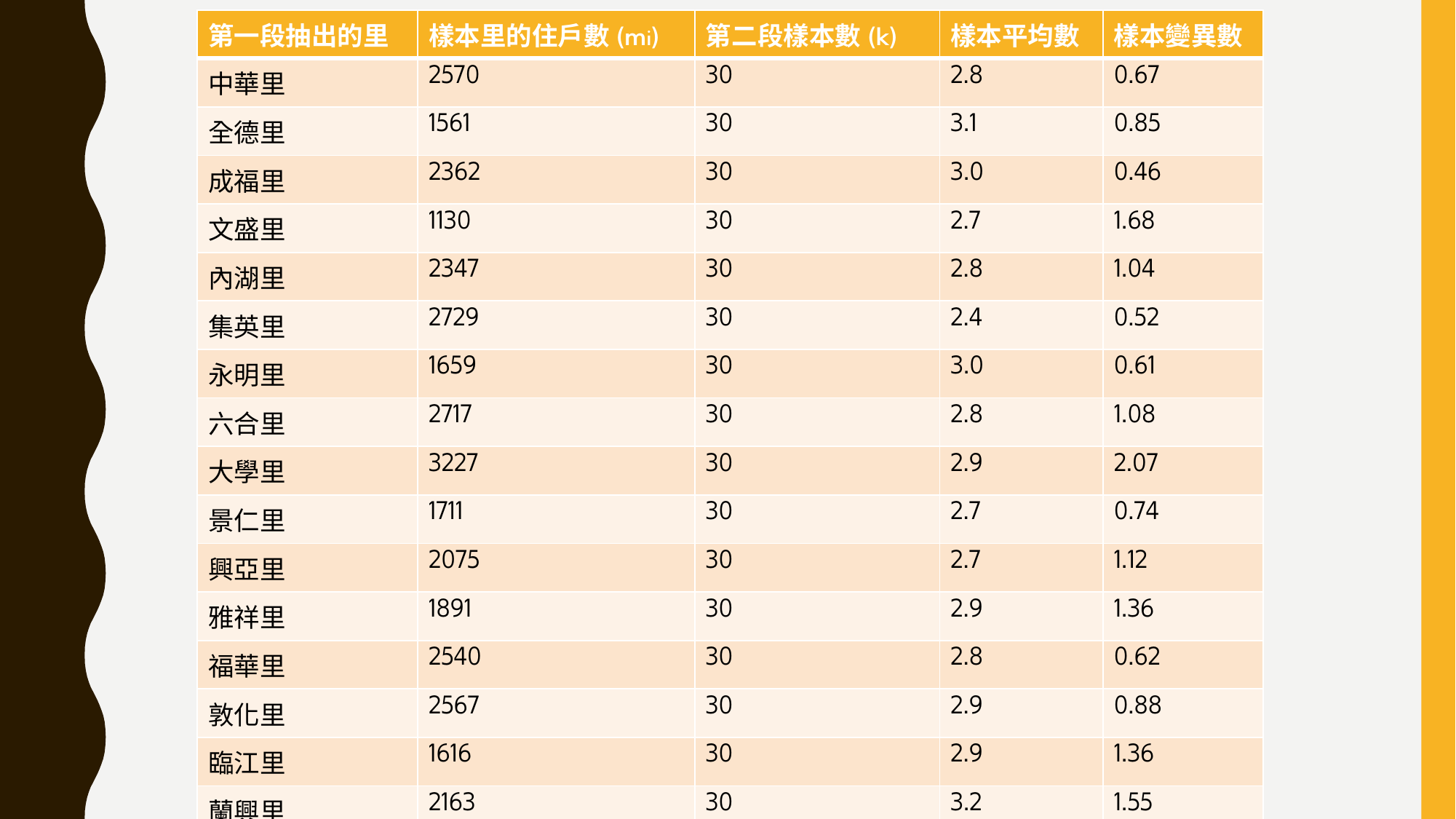

| 第一段抽出的里 | 樣本里的住戶數(mi) | 第二段樣本數(k) | 樣本平均數 | 樣本變異數 |
| --- | --- | --- | --- | --- |
| 中華里 | 2570 | 30 | 2.8 | 0.67 |
| 全德里 | 1561 | 30 | 3.1 | 0.85 |
| 成福里 | 2362 | 30 | 3.0 | 0.46 |
| 文盛里 | 1130 | 30 | 2.7 | 1.68 |
| 內湖里 | 2347 | 30 | 2.8 | 1.04 |
| 集英里 | 2729 | 30 | 2.4 | 0.52 |
| 永明里 | 1659 | 30 | 3.0 | 0.61 |
| 六合里 | 2717 | 30 | 2.8 | 1.08 |
| 大學里 | 3227 | 30 | 2.9 | 2.07 |
| 景仁里 | 1711 | 30 | 2.7 | 0.74 |
| 興亞里 | 2075 | 30 | 2.7 | 1.12 |
| 雅祥里 | 1891 | 30 | 2.9 | 1.36 |
| 福華里 | 2540 | 30 | 2.8 | 0.62 |
| 敦化里 | 2567 | 30 | 2.9 | 0.88 |
| 臨江里 | 1616 | 30 | 2.9 | 1.36 |
| 蘭興里 | 2163 | 30 | 3.2 | 1.55 |
| 萬和里 | 1152 | 30 | 2.9 | 0.67 |
| 雙連里 | 3494 | 30 | 3.1 | 1.32 |